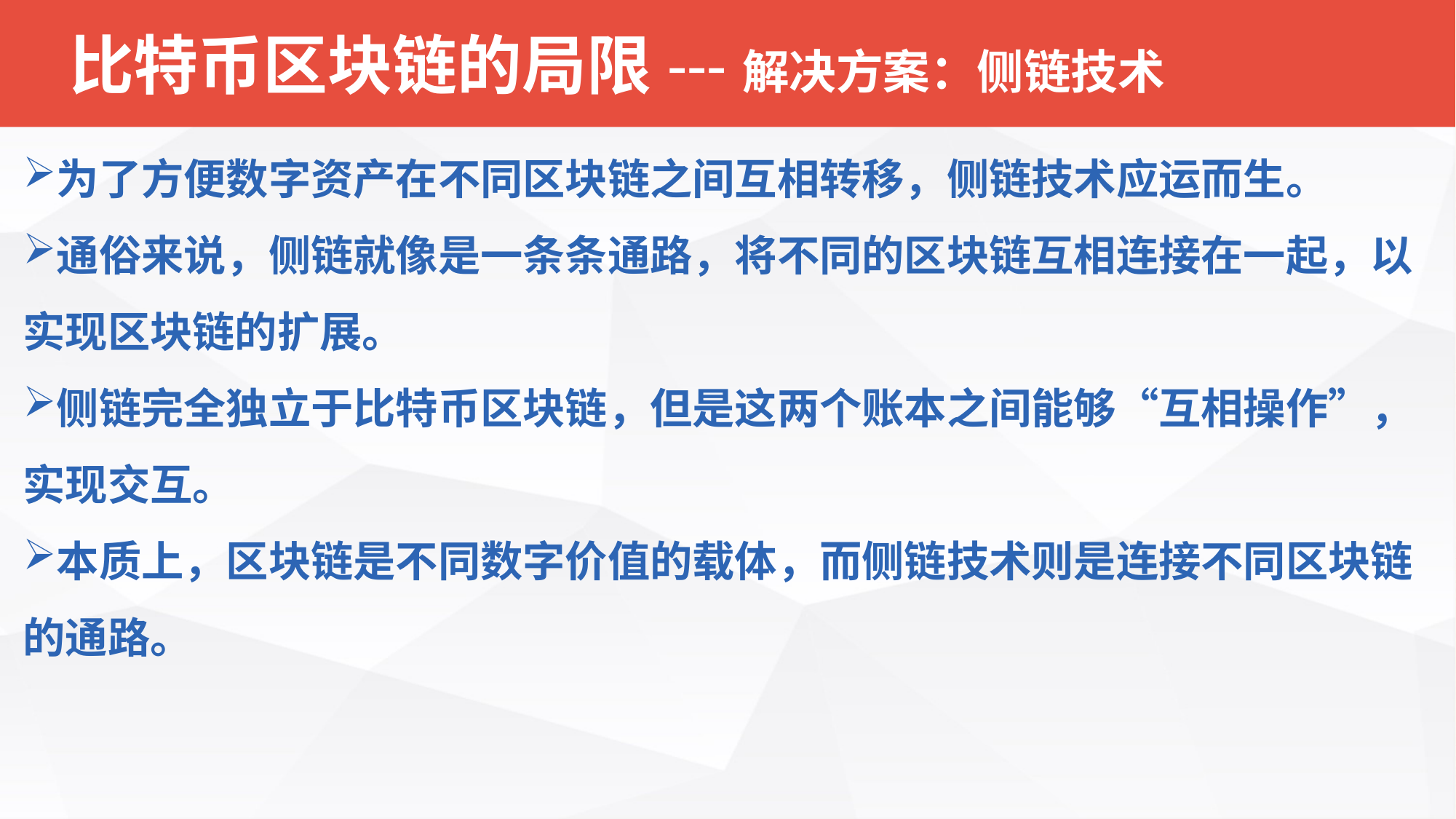

比特币区块链的局限---解决方案：侧链技术
为了方便数字资产在不同区块链之间互相转移，侧链技术应运而生。
通俗来说，侧链就像是一条条通路，将不同的区块链互相连接在一起，以实现区块链的扩展。
侧链完全独立于比特币区块链，但是这两个账本之间能够“互相操作”，实现交互。
本质上，区块链是不同数字价值的载体，而侧链技术则是连接不同区块链的通路。